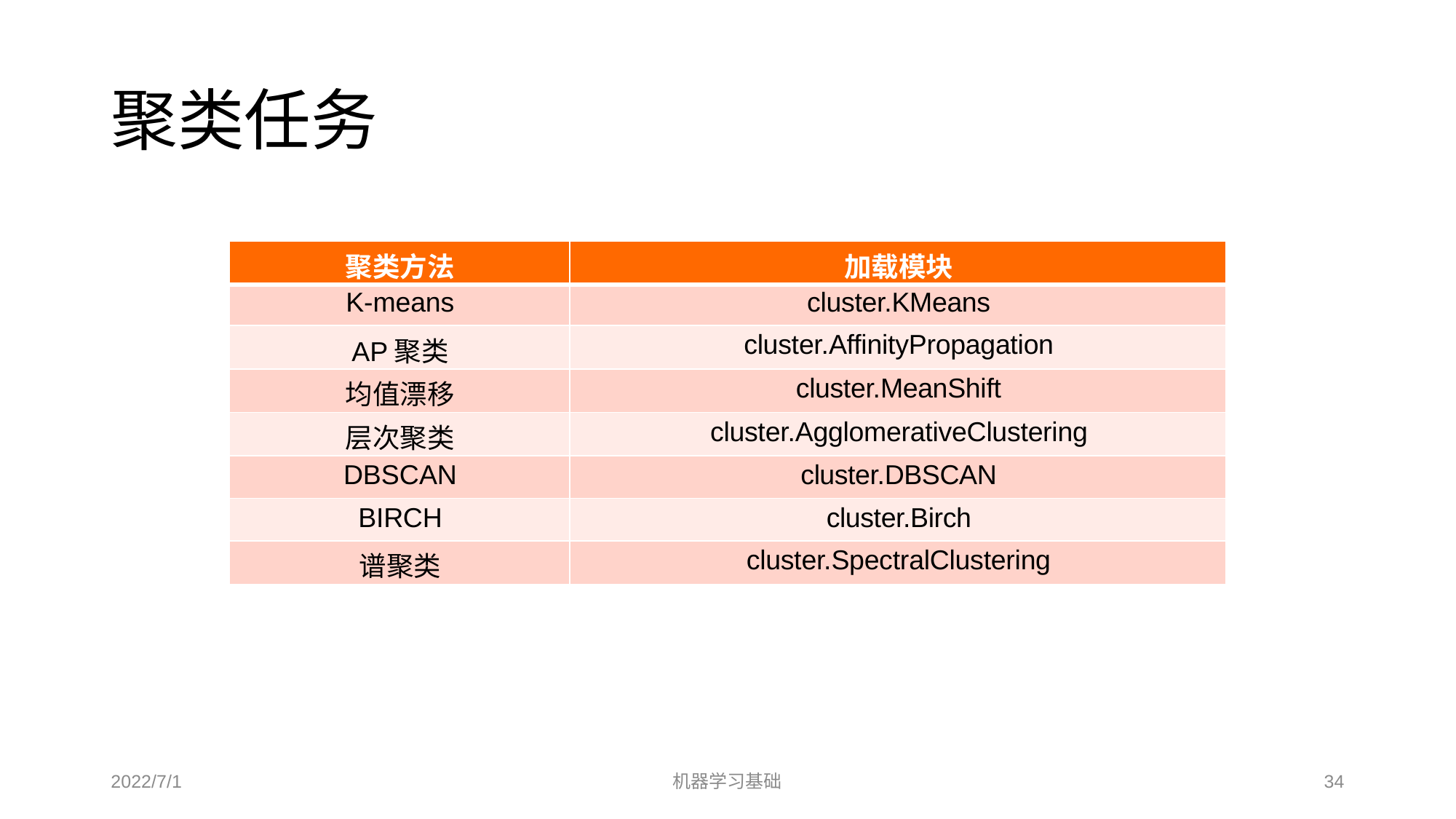

# 聚类任务
| 聚类方法 | 加载模块 |
| --- | --- |
| K-means | cluster.KMeans |
| AP聚类 | cluster.AffinityPropagation |
| 均值漂移 | cluster.MeanShift |
| 层次聚类 | cluster.AgglomerativeClustering |
| DBSCAN | cluster.DBSCAN |
| BIRCH | cluster.Birch |
| 谱聚类 | cluster.SpectralClustering |
2022/7/1
机器学习基础
34